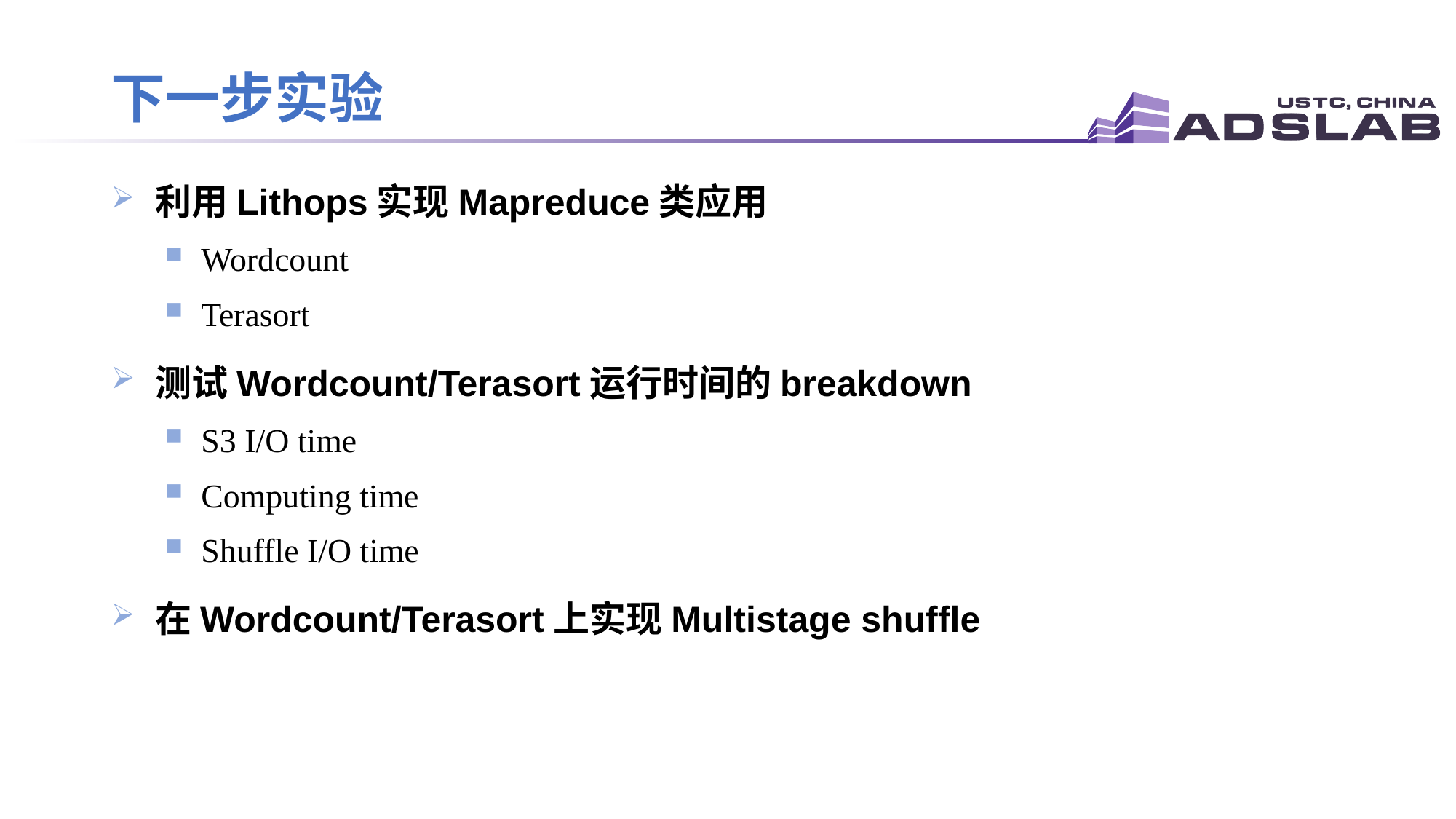

# 下一步实验
 利用Lithops实现Mapreduce类应用
 Wordcount
 Terasort
 测试Wordcount/Terasort运行时间的breakdown
 S3 I/O time
 Computing time
 Shuffle I/O time
 在Wordcount/Terasort上实现Multistage shuffle